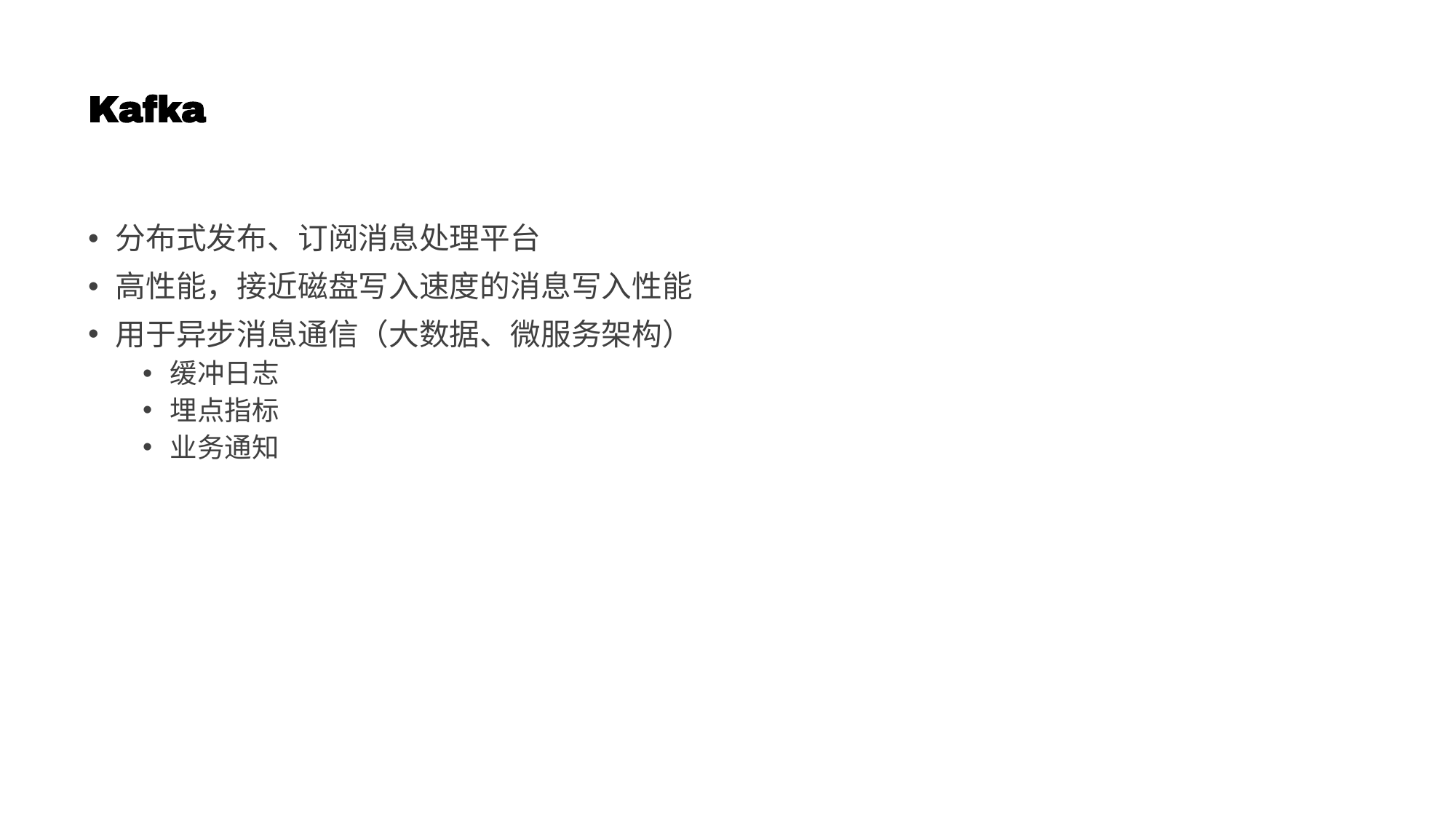

# Kafka
分布式发布、订阅消息处理平台
高性能，接近磁盘写入速度的消息写入性能
用于异步消息通信（大数据、微服务架构）
缓冲日志
埋点指标
业务通知